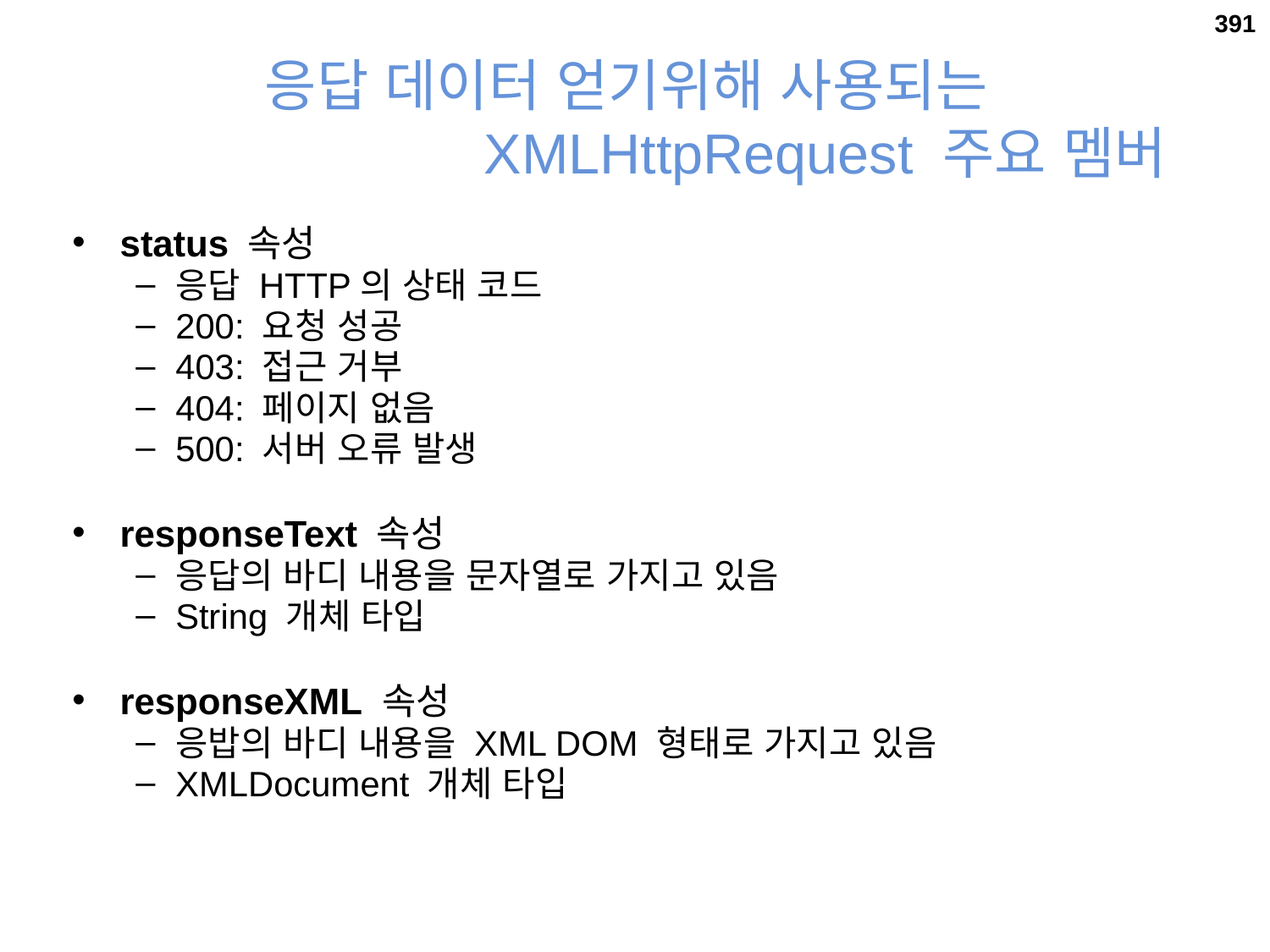

391
# 응답 데이터 얻기위해 사용되는 XMLHttpRequest 주요 멤버
status 속성
응답 HTTP의 상태 코드
200: 요청 성공
403: 접근 거부
404: 페이지 없음
500: 서버 오류 발생

responseText 속성
응답의 바디 내용을 문자열로 가지고 있음
String 개체 타입

responseXML 속성
응밥의 바디 내용을 XML DOM 형태로 가지고 있음
XMLDocument 개체 타입